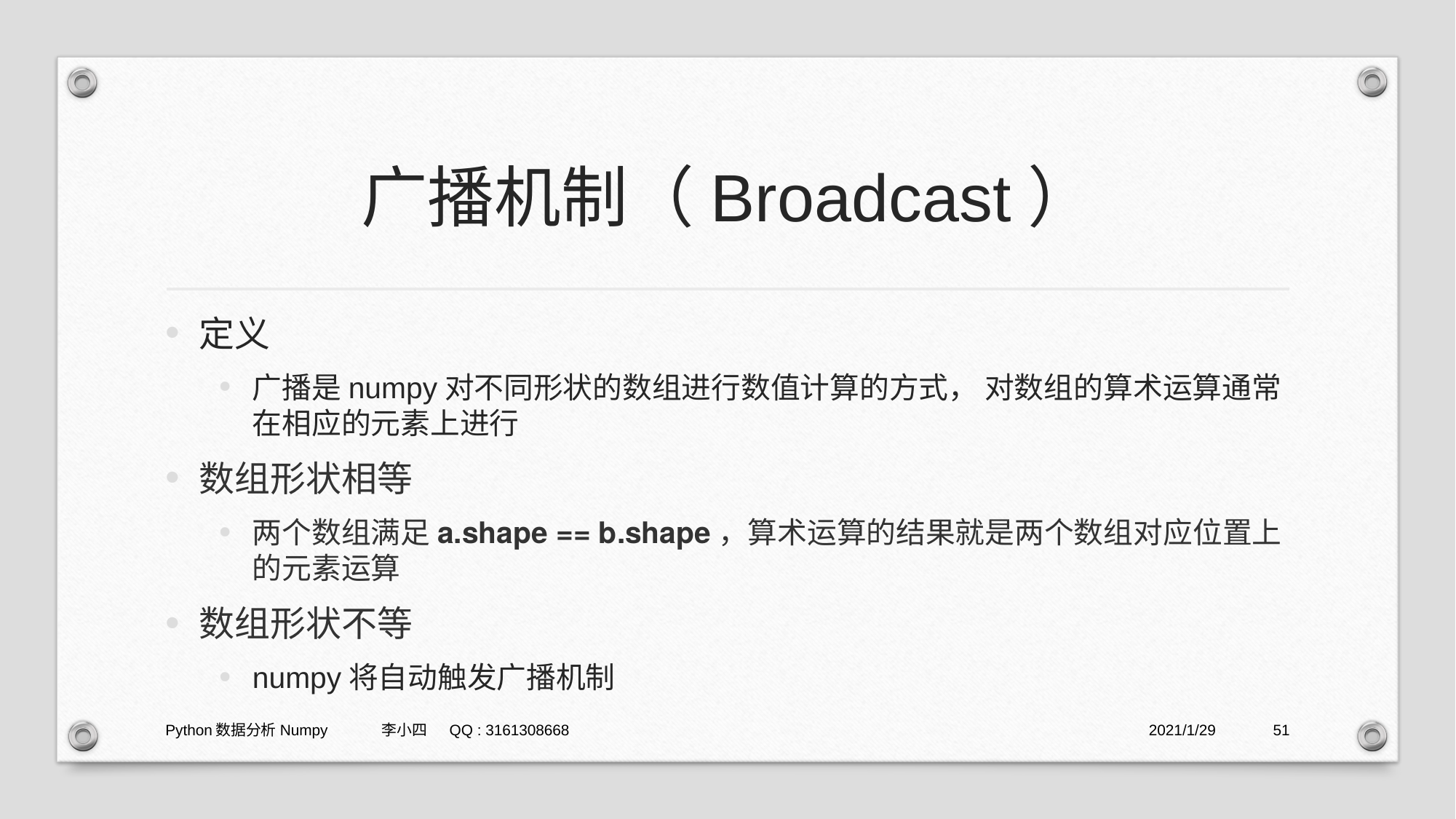

# 广播机制（Broadcast）
定义
广播是numpy对不同形状的数组进行数值计算的方式， 对数组的算术运算通常在相应的元素上进行
数组形状相等
两个数组满足a.shape == b.shape，算术运算的结果就是两个数组对应位置上的元素运算
数组形状不等
numpy将自动触发广播机制

Python数据分析Numpy            李小四    QQ : 3161308668
2021/1/29
51